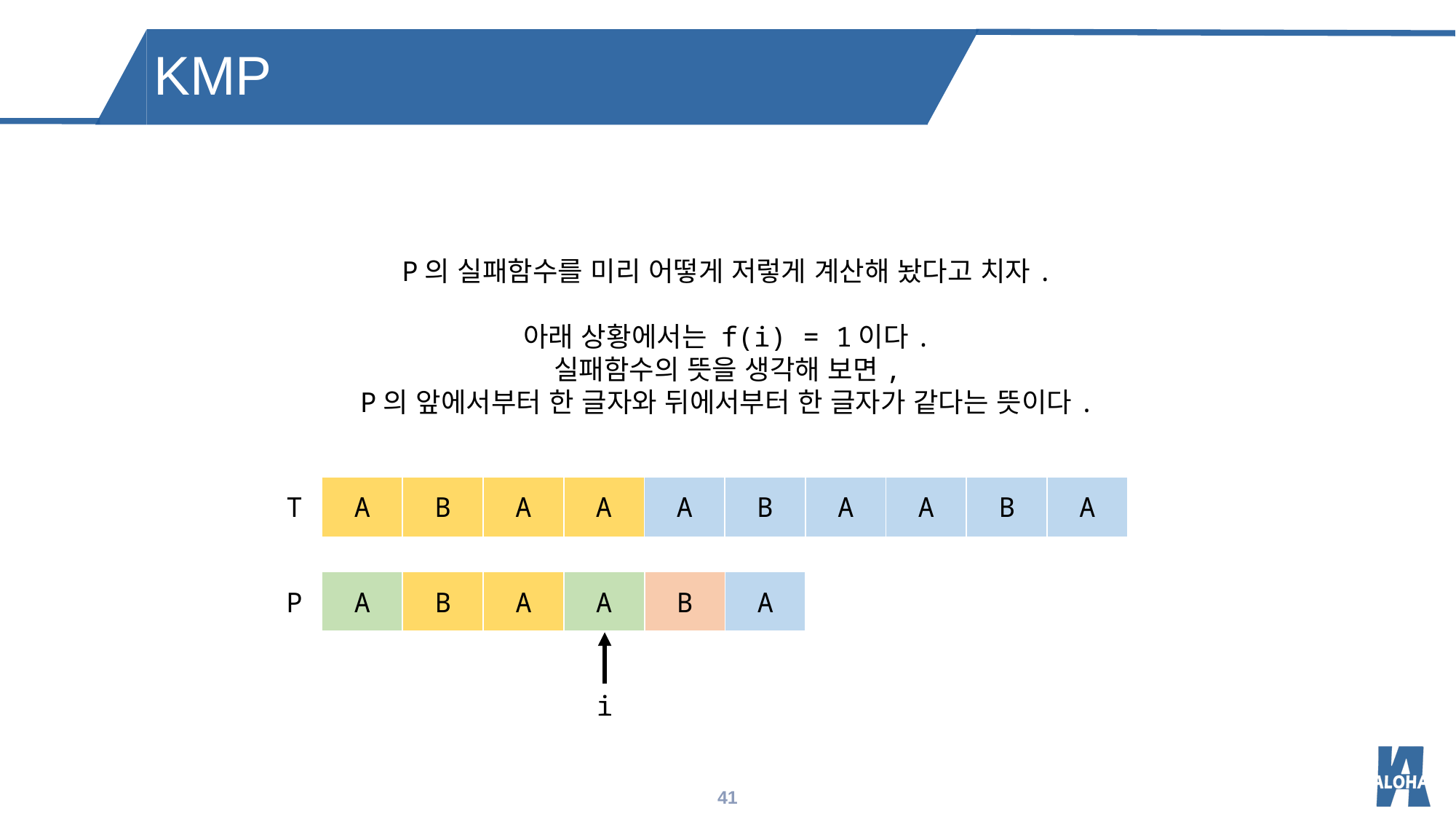

KMP
P의 실패함수를 미리 어떻게 저렇게 계산해 놨다고 치자.

아래 상황에서는 f(i) = 1이다.
실패함수의 뜻을 생각해 보면,
P의 앞에서부터 한 글자와 뒤에서부터 한 글자가 같다는 뜻이다.
| A | B | A | A | A | B | A | A | B | A |
| --- | --- | --- | --- | --- | --- | --- | --- | --- | --- |
T
| A | B | A | A | B | A |
| --- | --- | --- | --- | --- | --- |
P
i
41